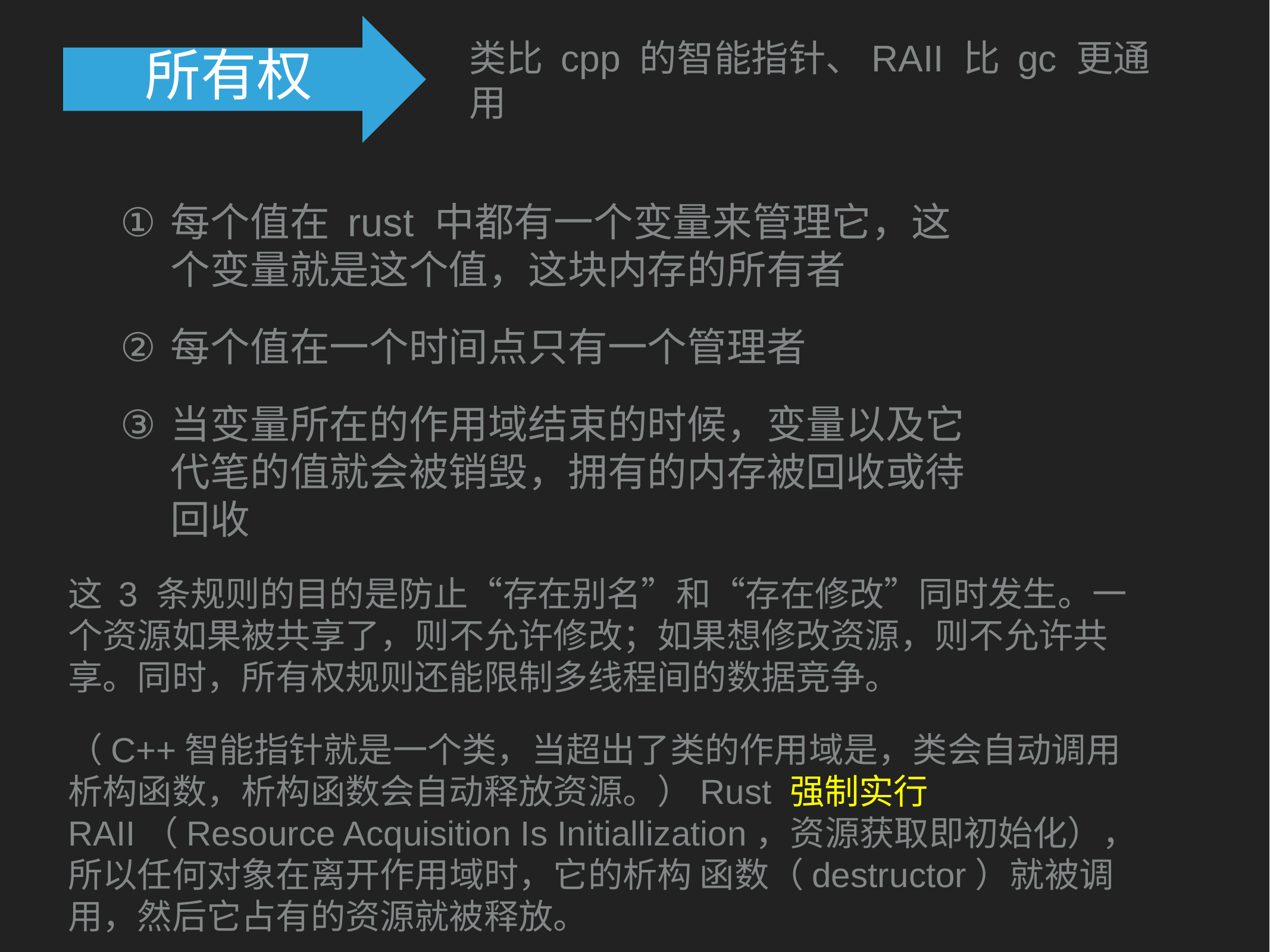

所有权
类比 cpp 的智能指针、RAII 比 gc 更通用
每个值在 rust 中都有一个变量来管理它，这个变量就是这个值，这块内存的所有者
每个值在一个时间点只有一个管理者
当变量所在的作用域结束的时候，变量以及它代笔的值就会被销毁，拥有的内存被回收或待回收
这 3 条规则的目的是防止“存在别名”和“存在修改”同时发生。一个资源如果被共享了，则不允许修改；如果想修改资源，则不允许共享。同时，所有权规则还能限制多线程间的数据竞争。
（C++智能指针就是一个类，当超出了类的作用域是，类会自动调用析构函数，析构函数会自动释放资源。）Rust 强制实行 RAII（Resource Acquisition Is Initiallization，资源获取即初始化），所以任何对象在离开作用域时，它的析构 函数（destructor）就被调用，然后它占有的资源就被释放。